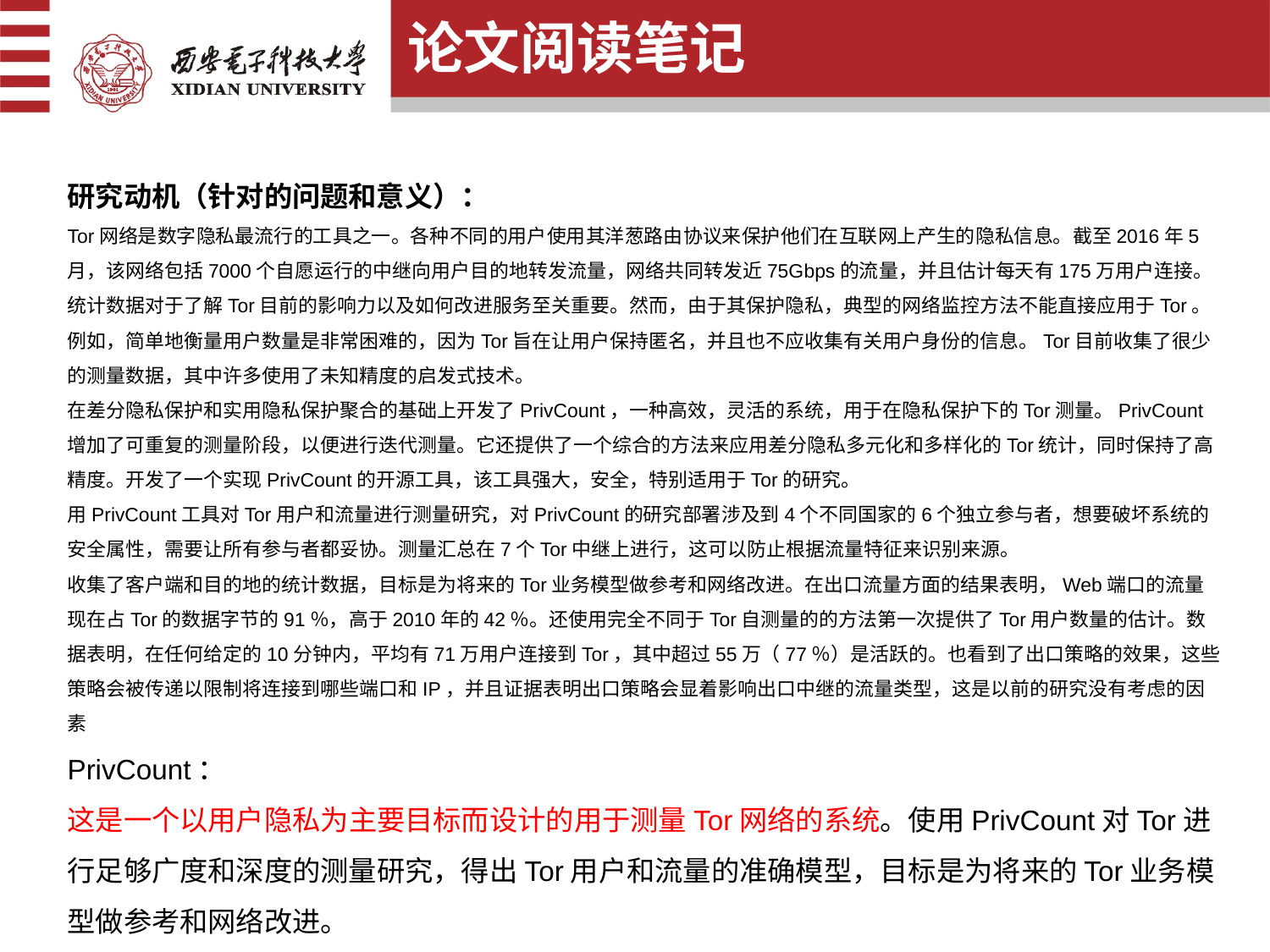

论文阅读笔记
研究动机（针对的问题和意义）：
Tor网络是数字隐私最流行的工具之一。各种不同的用户使用其洋葱路由协议来保护他们在互联网上产生的隐私信息。截至2016年5月，该网络包括7000个自愿运行的中继向用户目的地转发流量，网络共同转发近75Gbps的流量，并且估计每天有175万用户连接。
统计数据对于了解Tor目前的影响力以及如何改进服务至关重要。然而，由于其保护隐私，典型的网络监控方法不能直接应用于Tor。例如，简单地衡量用户数量是非常困难的，因为Tor旨在让用户保持匿名，并且也不应收集有关用户身份的信息。Tor目前收集了很少的测量数据，其中许多使用了未知精度的启发式技术。
在差分隐私保护和实用隐私保护聚合的基础上开发了PrivCount，一种高效，灵活的系统，用于在隐私保护下的Tor测量。PrivCount增加了可重复的测量阶段，以便进行迭代测量。它还提供了一个综合的方法来应用差分隐私多元化和多样化的Tor统计，同时保持了高精度。开发了一个实现PrivCount的开源工具，该工具强大，安全，特别适用于Tor的研究。
用PrivCount工具对Tor用户和流量进行测量研究，对PrivCount的研究部署涉及到4个不同国家的6个独立参与者，想要破坏系统的安全属性，需要让所有参与者都妥协。测量汇总在7个Tor中继上进行，这可以防止根据流量特征来识别来源。
收集了客户端和目的地的统计数据，目标是为将来的Tor业务模型做参考和网络改进。在出口流量方面的结果表明，Web端口的流量现在占Tor的数据字节的91％，高于2010年的42％。还使用完全不同于Tor自测量的的方法第一次提供了Tor用户数量的估计。数据表明，在任何给定的10分钟内，平均有71万用户连接到Tor，其中超过55万（77％）是活跃的。也看到了出口策略的效果，这些策略会被传递以限制将连接到哪些端口和IP，并且证据表明出口策略会显着影响出口中继的流量类型，这是以前的研究没有考虑的因素
PrivCount：
这是一个以用户隐私为主要目标而设计的用于测量Tor网络的系统。使用PrivCount对Tor进行足够广度和深度的测量研究，得出Tor用户和流量的准确模型，目标是为将来的Tor业务模型做参考和网络改进。